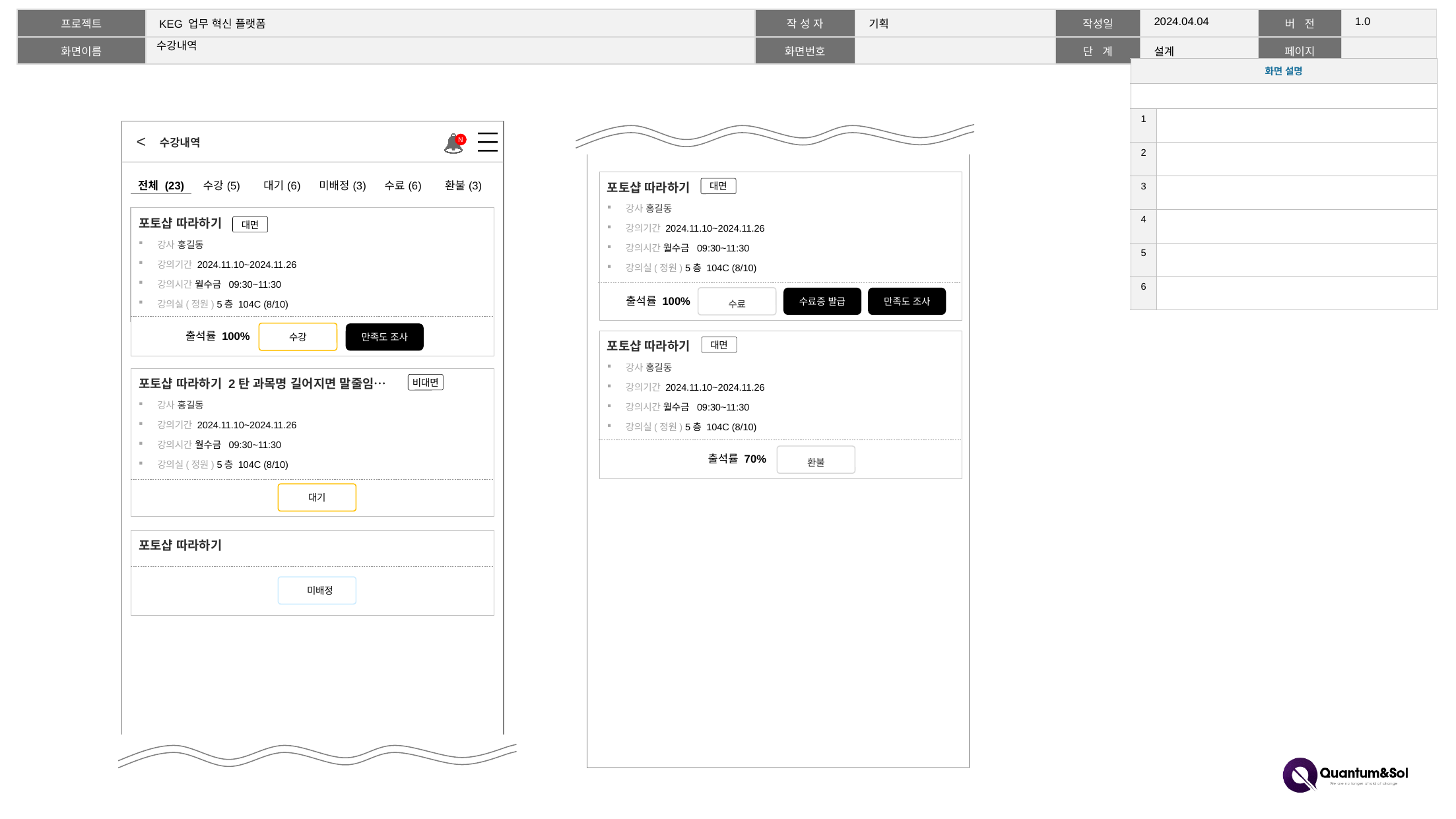

# 수강내역
| 화면 설명 |  |
| --- | --- |
|  |  |
| 1 |  |
| 2 |  |
| 3 |  |
| 4 |  |
| 5 |  |
| 6 |  |
수강내역
포토샵 따라하기
강사 홍길동
강의기간 2024.11.10~2024.11.26
강의시간 월수금  09:30~11:30
강의실(정원) 5층 104C (8/10)
| 전체 (23) | 수강(5) | 대기(6) | 미배정(3) | 수료(6) | 환불(3) |
| --- | --- | --- | --- | --- | --- |
대면

포토샵 따라하기
강사 홍길동
강의기간 2024.11.10~2024.11.26
강의시간 월수금  09:30~11:30
강의실(정원) 5층 104C (8/10)
대면
수료
수료증 발급
만족도 조사
출석률 100%
수강
만족도 조사
출석률 100%
포토샵 따라하기
강사 홍길동
강의기간 2024.11.10~2024.11.26
강의시간 월수금  09:30~11:30
강의실(정원) 5층 104C (8/10)
대면
포토샵 따라하기 2탄 과목명 길어지면 말줄임…
강사 홍길동
강의기간 2024.11.10~2024.11.26
강의시간 월수금  09:30~11:30
강의실(정원) 5층 104C (8/10)
비대면
환불
출석률 70%
대기
포토샵 따라하기
미배정